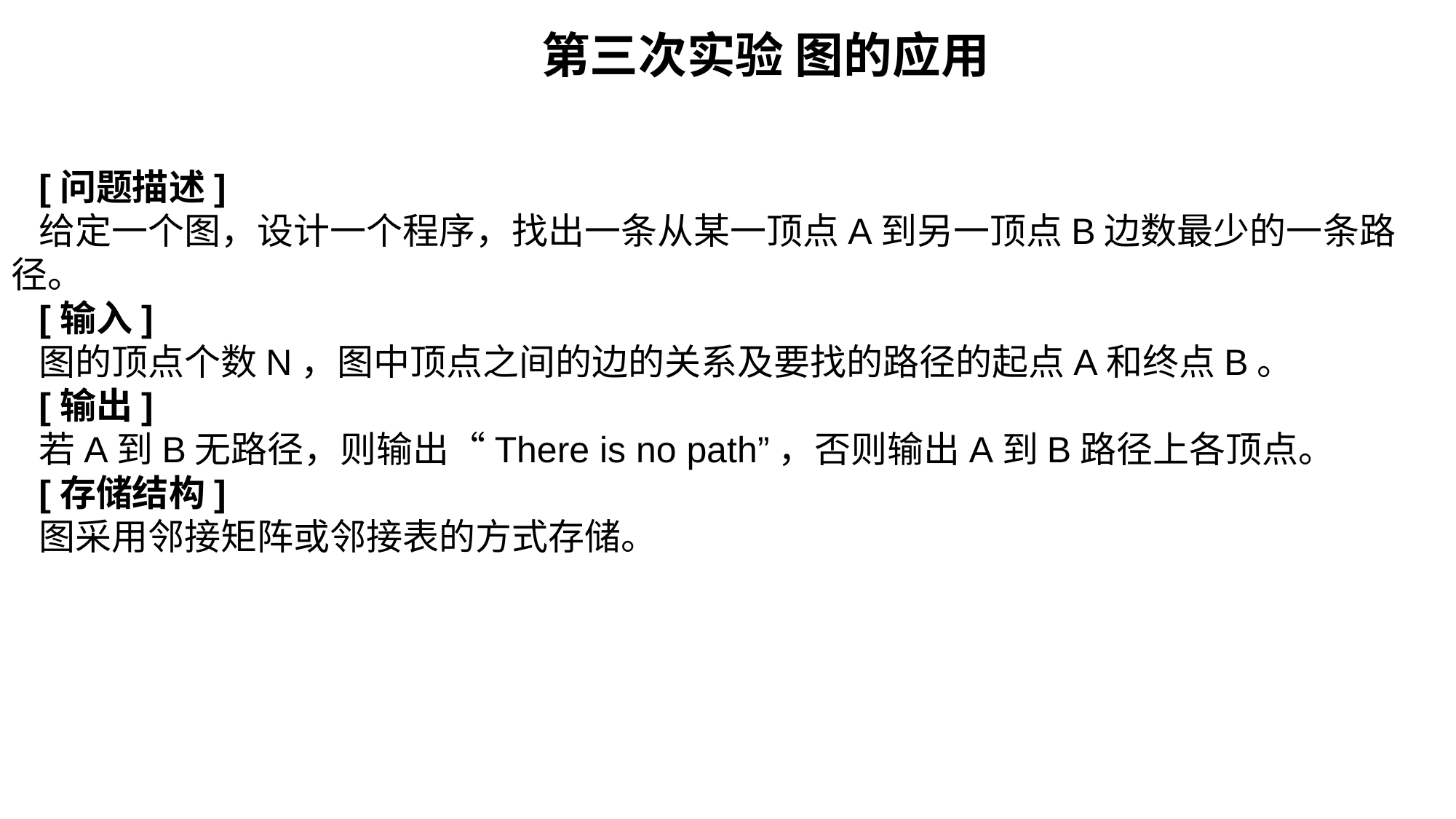

第三次实验 图的应用
[问题描述]
给定一个图，设计一个程序，找出一条从某一顶点A到另一顶点B边数最少的一条路径。
[输入]
图的顶点个数N，图中顶点之间的边的关系及要找的路径的起点A和终点B。
[输出]
若A到B无路径，则输出“There is no path”，否则输出A到B路径上各顶点。
[存储结构]
图采用邻接矩阵或邻接表的方式存储。